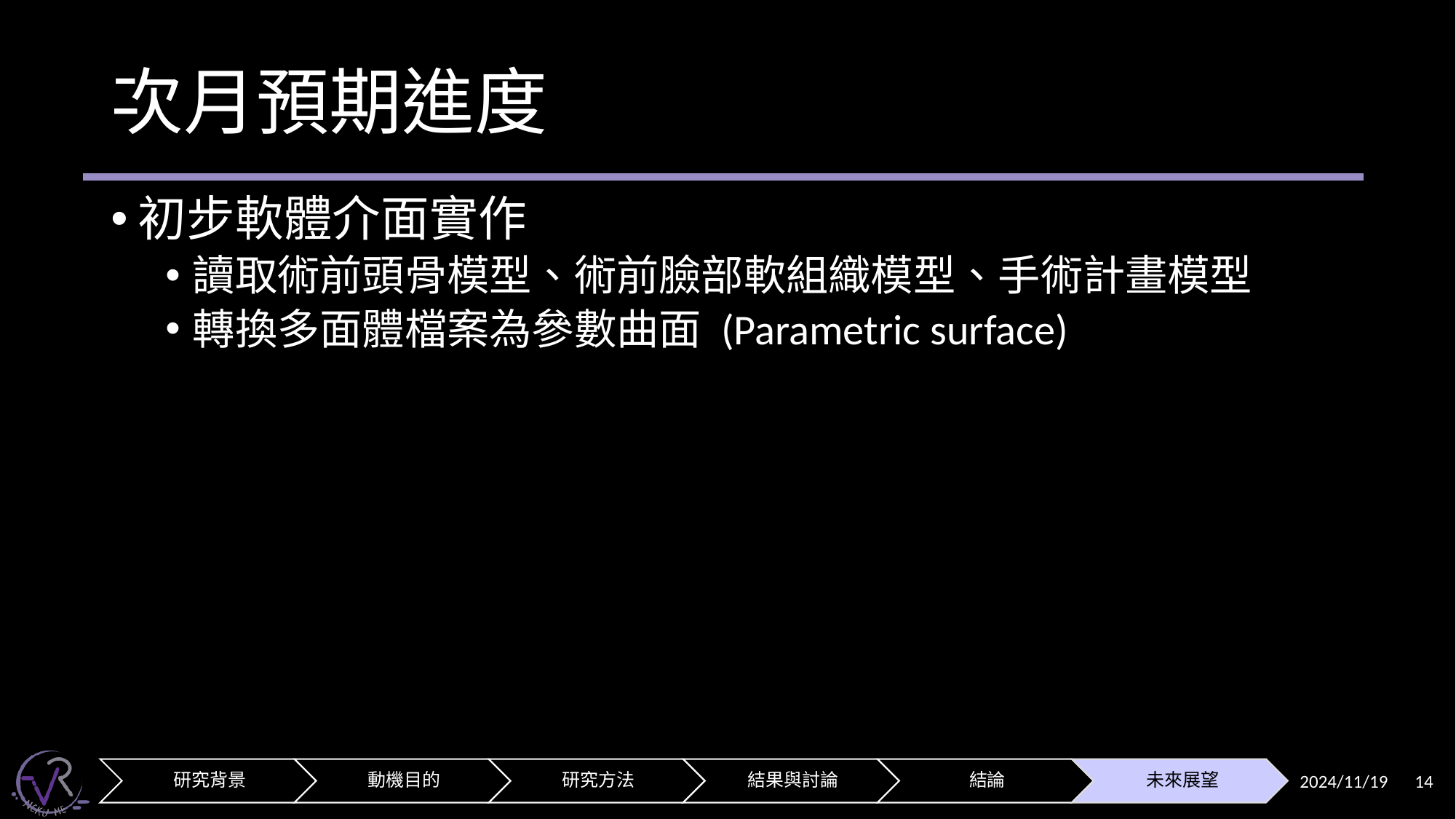

# 次月預期進度
初步軟體介面實作
讀取術前頭骨模型、術前臉部軟組織模型、手術計畫模型
轉換多面體檔案為參數曲面 (Parametric surface)

2024/11/19
14